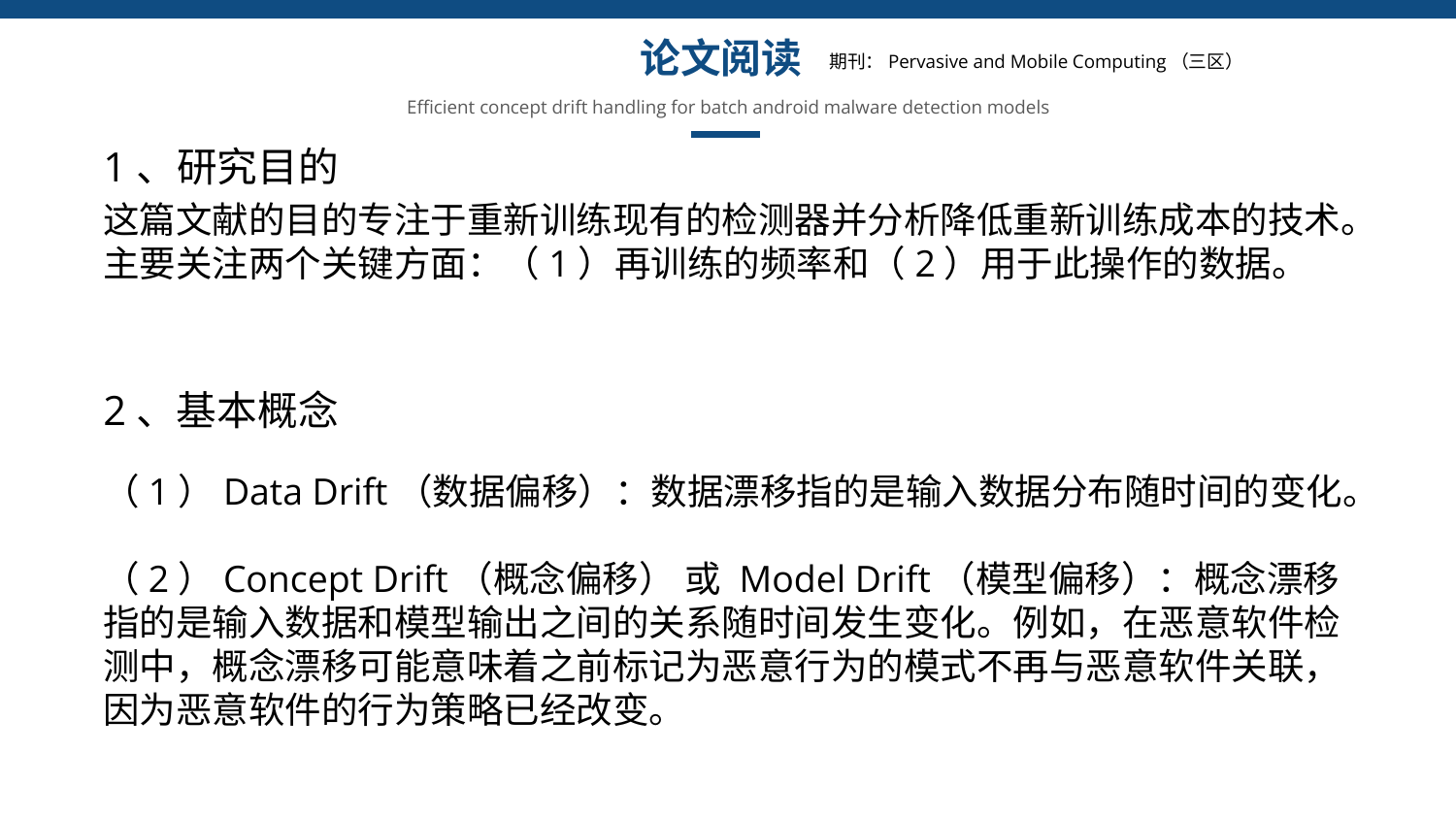

论文阅读
期刊：Pervasive and Mobile Computing（三区）
Efficient concept drift handling for batch android malware detection models
1、研究目的
这篇文献的目的专注于重新训练现有的检测器并分析降低重新训练成本的技术。主要关注两个关键方面：（1）再训练的频率和（2）用于此操作的数据。
2、基本概念
（1）Data Drift（数据偏移）：数据漂移指的是输入数据分布随时间的变化。

（2）Concept Drift（概念偏移） 或 Model Drift（模型偏移）：概念漂移指的是输入数据和模型输出之间的关系随时间发生变化。例如，在恶意软件检测中，概念漂移可能意味着之前标记为恶意行为的模式不再与恶意软件关联，因为恶意软件的行为策略已经改变。